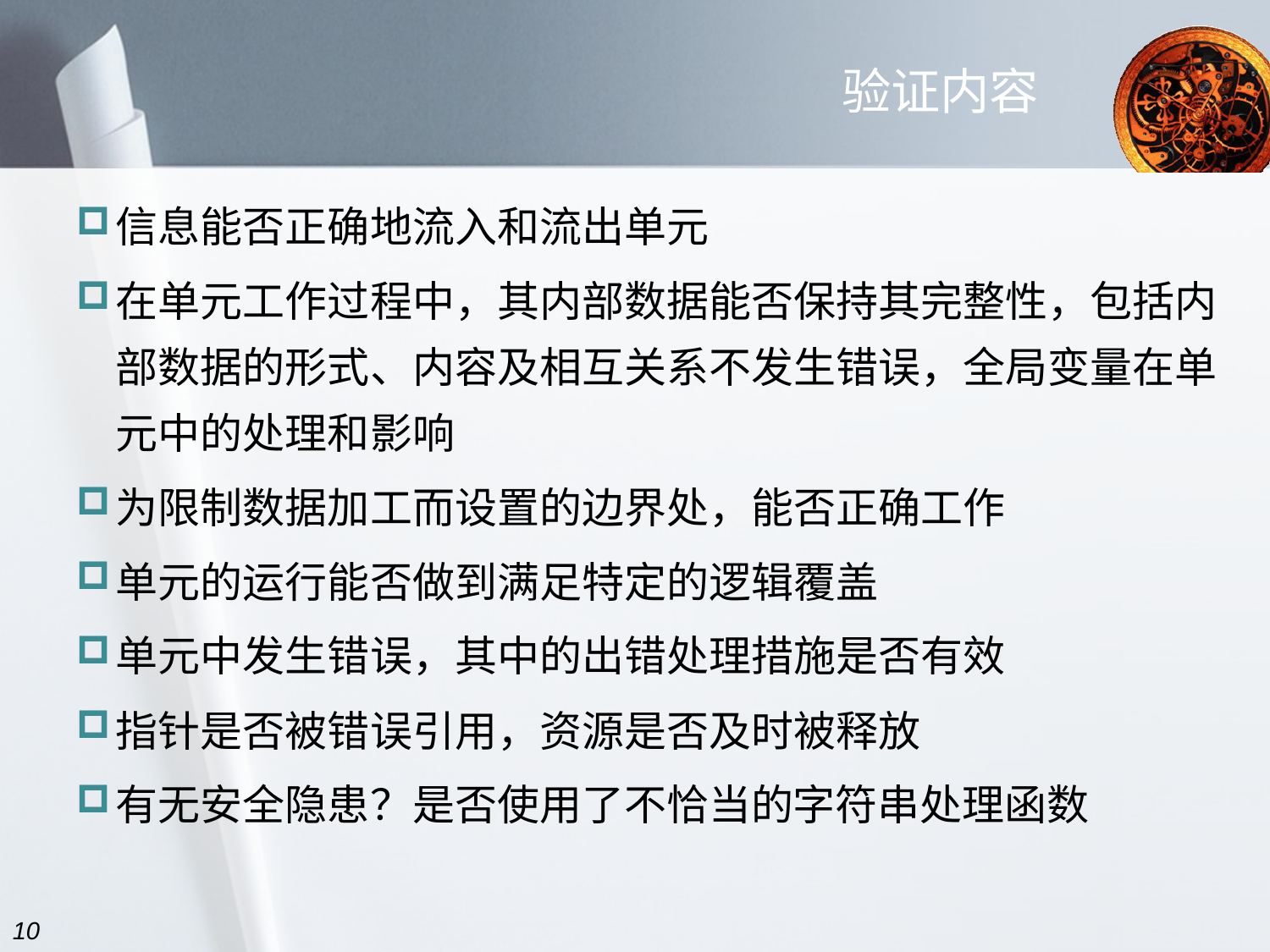

# 验证内容
信息能否正确地流入和流出单元
在单元工作过程中，其内部数据能否保持其完整性，包括内部数据的形式、内容及相互关系不发生错误，全局变量在单元中的处理和影响
为限制数据加工而设置的边界处，能否正确工作
单元的运行能否做到满足特定的逻辑覆盖
单元中发生错误，其中的出错处理措施是否有效
指针是否被错误引用，资源是否及时被释放
有无安全隐患？是否使用了不恰当的字符串处理函数

10